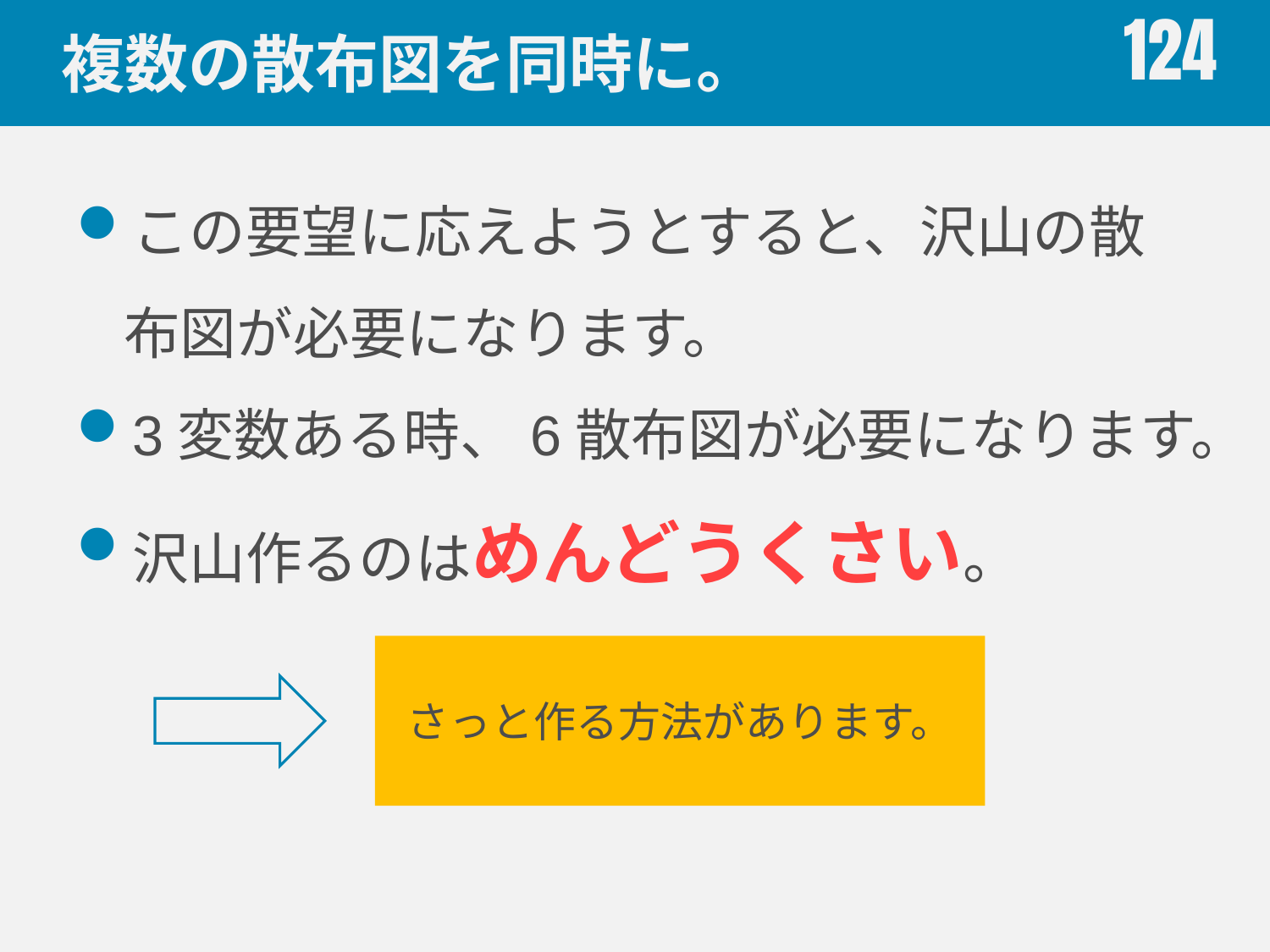

# 複数の散布図を同時に。
124
この要望に応えようとすると、沢山の散布図が必要になります。
3変数ある時、6散布図が必要になります。
沢山作るのはめんどうくさい。

さっと作る方法があります。